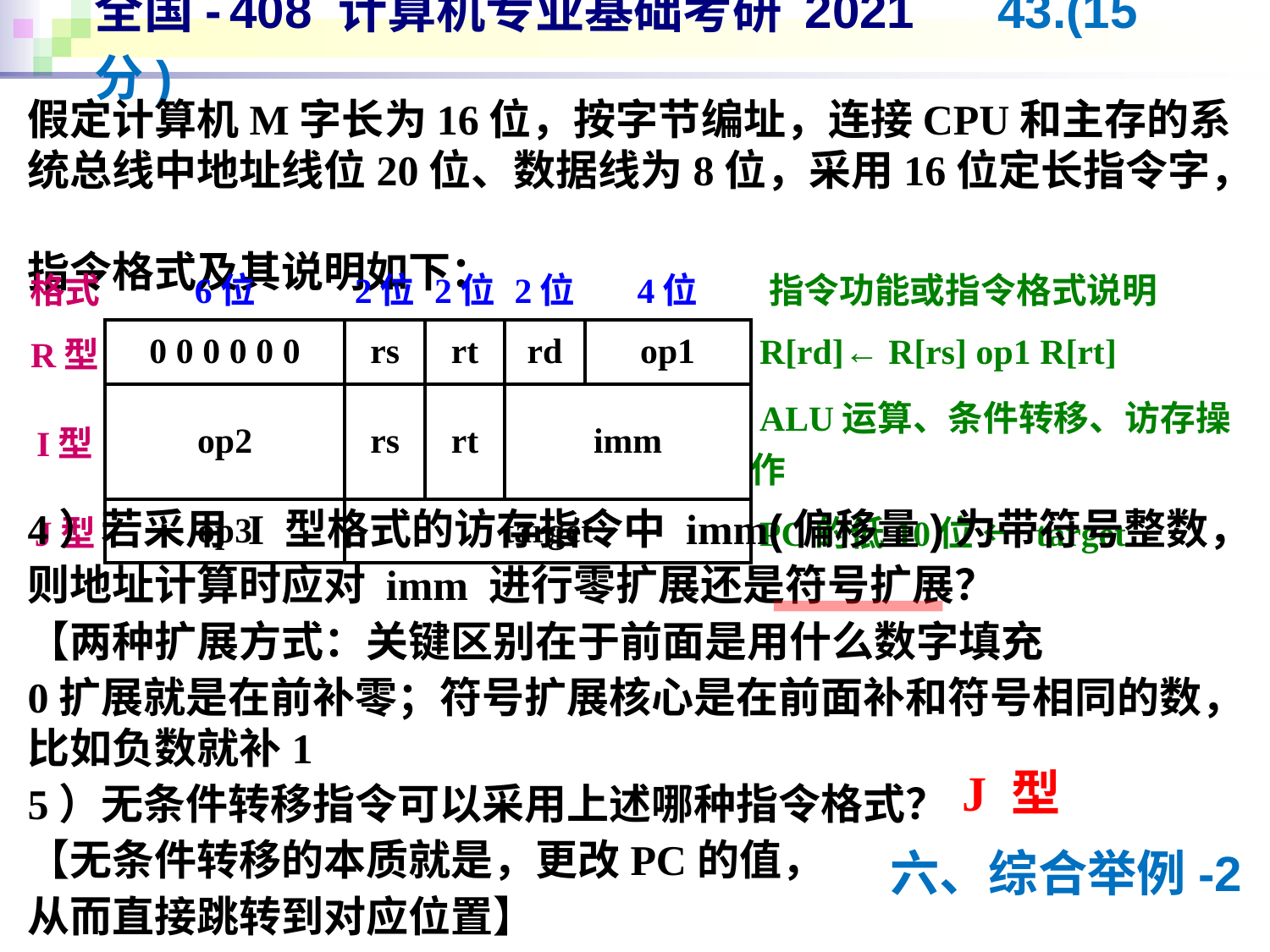

# 全国- 408 计算机专业基础考研 2021      43.(15分)
假定计算机M字长为16位，按字节编址，连接CPU和主存的系统总线中地址线位20位、数据线为8位，采用16位定长指令字，
指令格式及其说明如下：
| 格式 | 6位 | 2位 | 2位 | 2位 | 4位 | 指令功能或指令格式说明 |
| --- | --- | --- | --- | --- | --- | --- |
| R型 | 0 0 0 0 0 0 | rs | rt | rd | op1 | R[rd]← R[rs] op1 R[rt] |
| I型 | op2 | rs | rt | imm |  | ALU运算、条件转移、访存操作 |
| J型 | op3 | target |  |  |  | PC的低10位 ← target |
4）若采用 I 型格式的访存指令中 imm(偏移量)为带符号整数，
则地址计算时应对 imm 进行零扩展还是符号扩展？
【两种扩展方式：关键区别在于前面是用什么数字填充
0扩展就是在前补零；符号扩展核心是在前面补和符号相同的数，比如负数就补1
5）无条件转移指令可以采用上述哪种指令格式？
【无条件转移的本质就是，更改PC的值，
从而直接跳转到对应位置】
J 型
六、综合举例-2
56